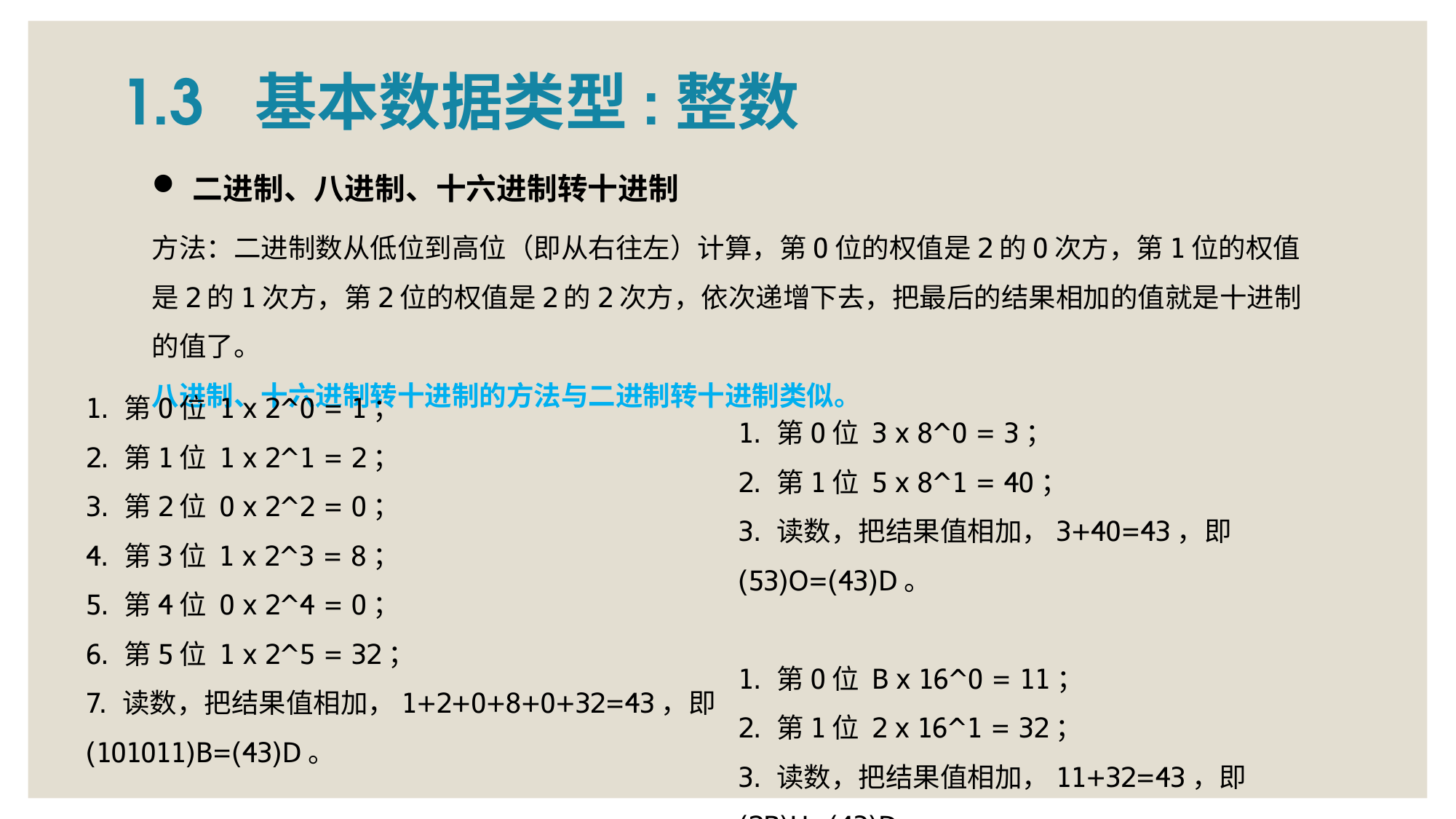

1.3  基本数据类型:整数
二进制、八进制、十六进制转十进制
方法：二进制数从低位到高位（即从右往左）计算，第0位的权值是2的0次方，第1位的权值是2的1次方，第2位的权值是2的2次方，依次递增下去，把最后的结果相加的值就是十进制的值了。
八进制、十六进制转十进制的方法与二进制转十进制类似。
1. 第0位 1 x 2^0 = 1；
2. 第1位 1 x 2^1 = 2；
3. 第2位 0 x 2^2 = 0；
4. 第3位 1 x 2^3 = 8；
5. 第4位 0 x 2^4 = 0；
6. 第5位 1 x 2^5 = 32；
7. 读数，把结果值相加，1+2+0+8+0+32=43，即(101011)B=(43)D。
1. 第0位 3 x 8^0 = 3；
2. 第1位 5 x 8^1 = 40；
3. 读数，把结果值相加，3+40=43，即(53)O=(43)D。

1. 第0位 B x 16^0 = 11；
2. 第1位 2 x 16^1 = 32；
3. 读数，把结果值相加，11+32=43，即(2B)H=(43)D。